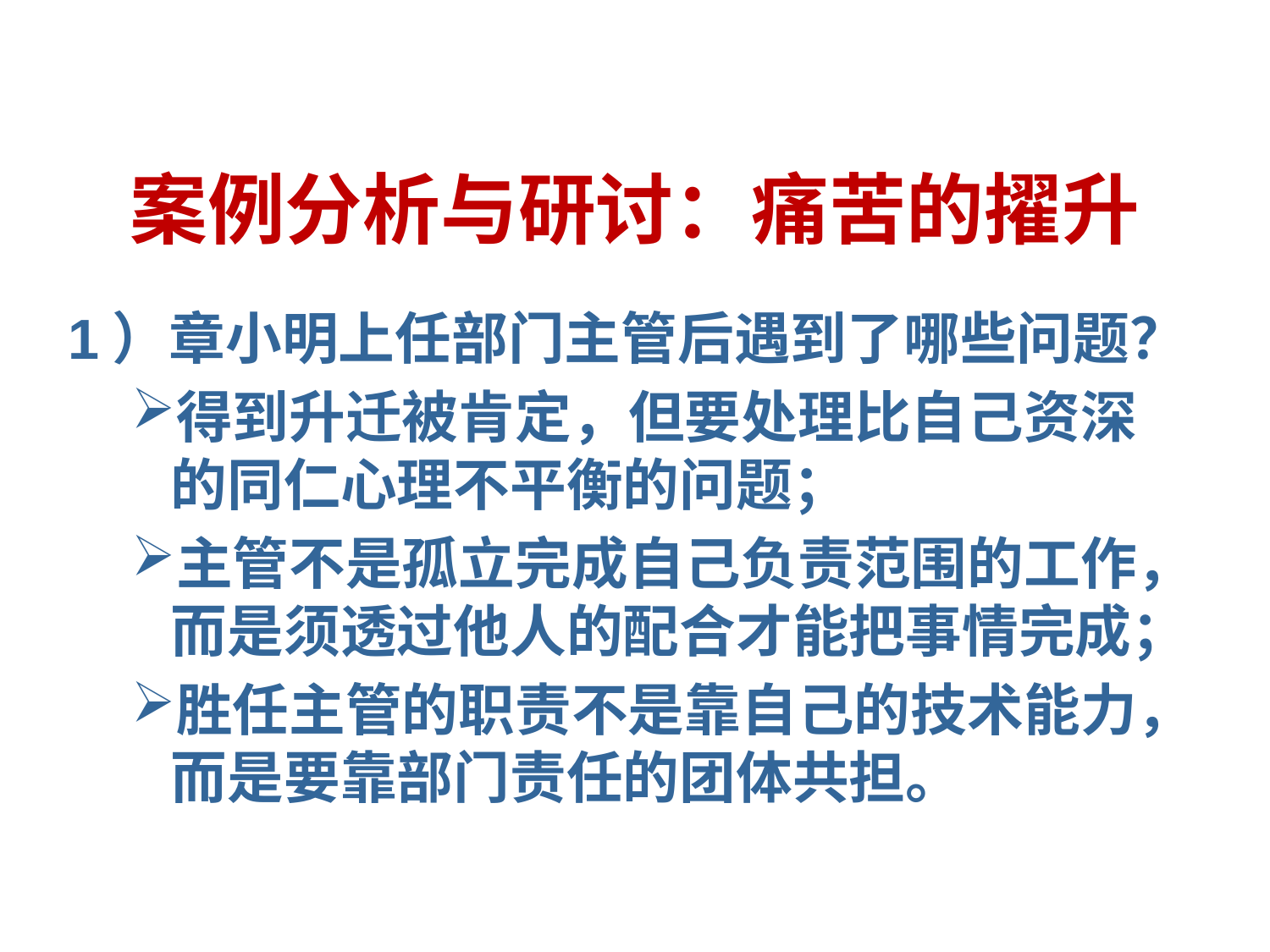

# 案例分析与研讨：痛苦的擢升
1）章小明上任部门主管后遇到了哪些问题？
得到升迁被肯定，但要处理比自己资深  的同仁心理不平衡的问题；
主管不是孤立完成自己负责范围的工作，而是须透过他人的配合才能把事情完成；
胜任主管的职责不是靠自己的技术能力，而是要靠部门责任的团体共担。